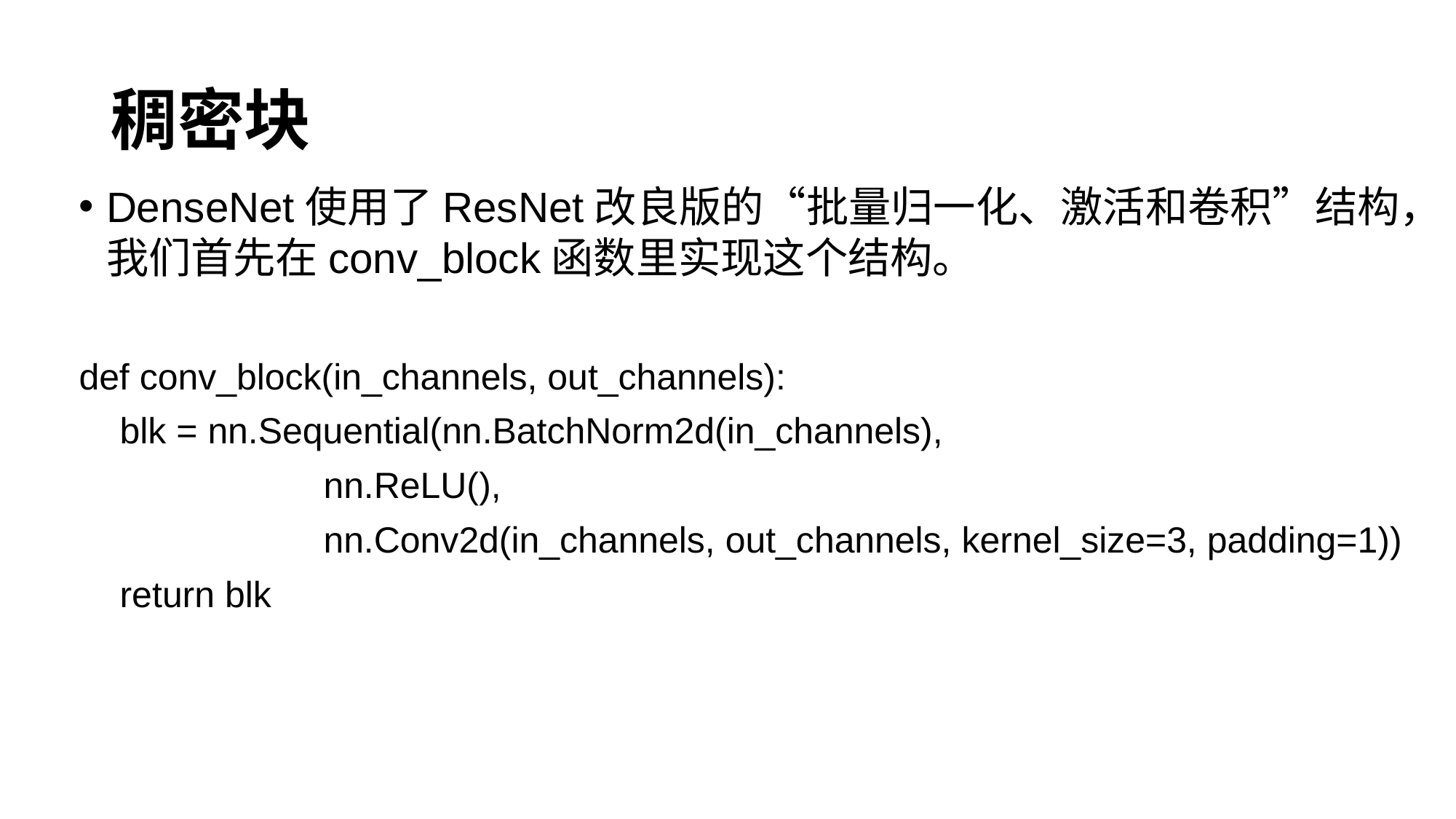

# 稠密块
DenseNet使用了ResNet改良版的“批量归一化、激活和卷积”结构，我们首先在conv_block函数里实现这个结构。

def conv_block(in_channels, out_channels):
    blk = nn.Sequential(nn.BatchNorm2d(in_channels),
                        nn.ReLU(),
                        nn.Conv2d(in_channels, out_channels, kernel_size=3, padding=1))
    return blk